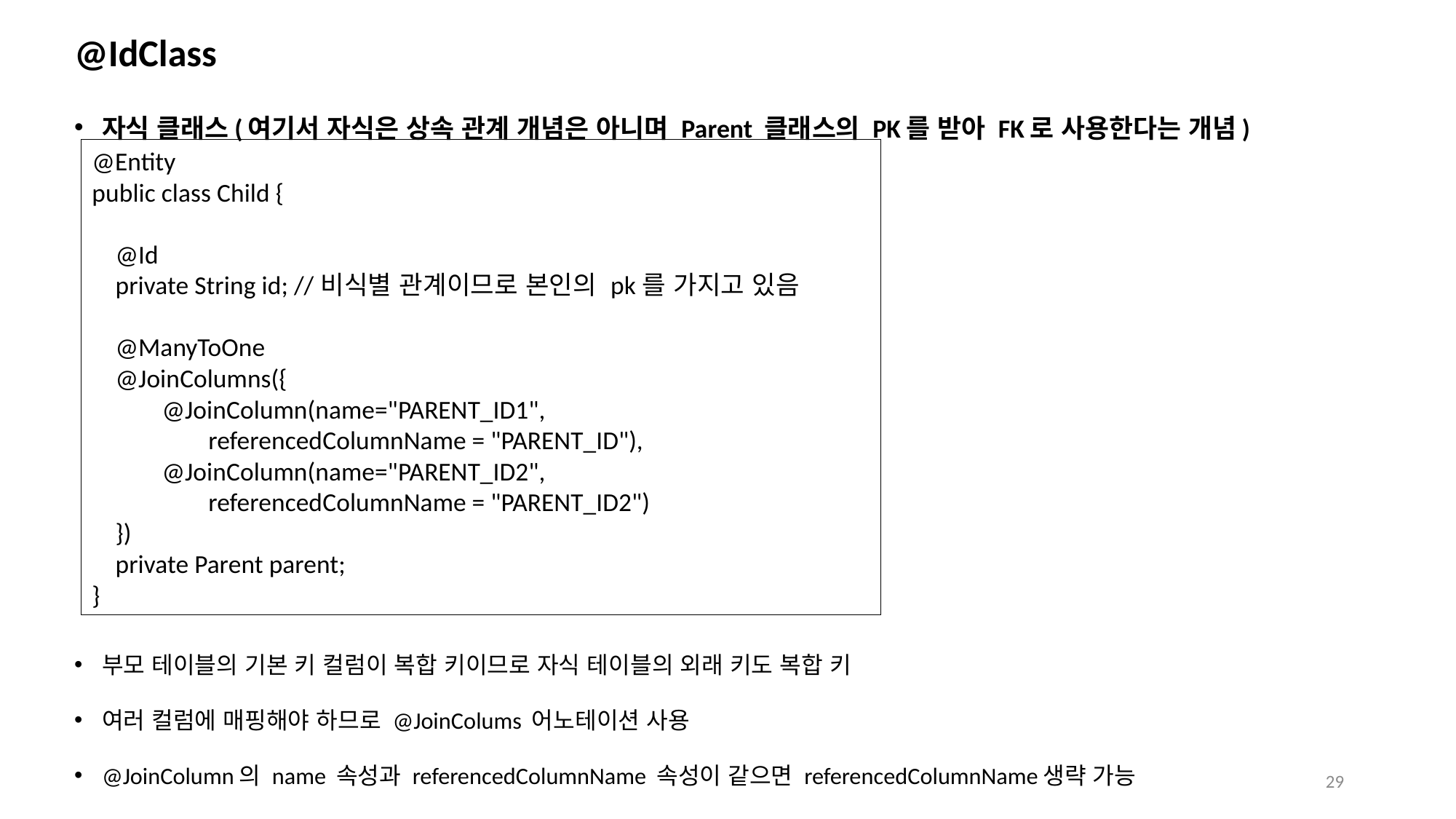

# @IdClass
자식 클래스(여기서 자식은 상속 관계 개념은 아니며 Parent 클래스의 PK를 받아 FK로 사용한다는 개념)

부모 테이블의 기본 키 컬럼이 복합 키이므로 자식 테이블의 외래 키도 복합 키
여러 컬럼에 매핑해야 하므로 @JoinColums 어노테이션 사용
@JoinColumn의 name 속성과 referencedColumnName 속성이 같으면 referencedColumnName생략 가능

@Entity
public class Child {

    @Id
    private String id; //비식별 관계이므로 본인의 pk를 가지고 있음

    @ManyToOne
    @JoinColumns({
            @JoinColumn(name="PARENT_ID1",
                    referencedColumnName = "PARENT_ID"),
            @JoinColumn(name="PARENT_ID2",
                    referencedColumnName = "PARENT_ID2")
    })
    private Parent parent;
}
29